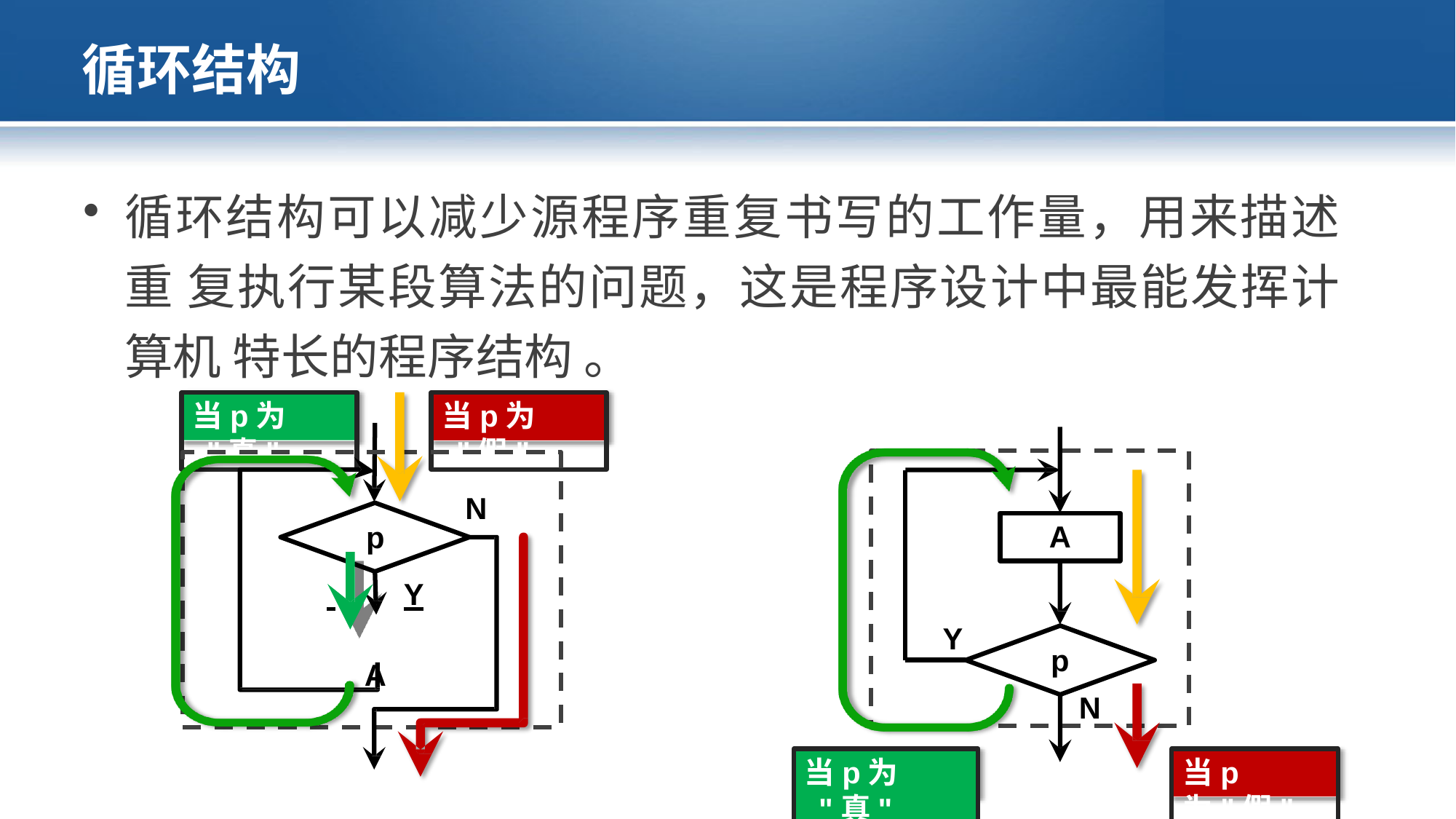

# 循环结构
循环结构可以减少源程序重复书写的工作量，用来描述重 复执行某段算法的问题，这是程序设计中最能发挥计算机 特长的程序结构 。

当p为 "真"

当p为 "假"

N
p
 	Y
A

A

Y

p

N

当p为 "真"

当p为"假"